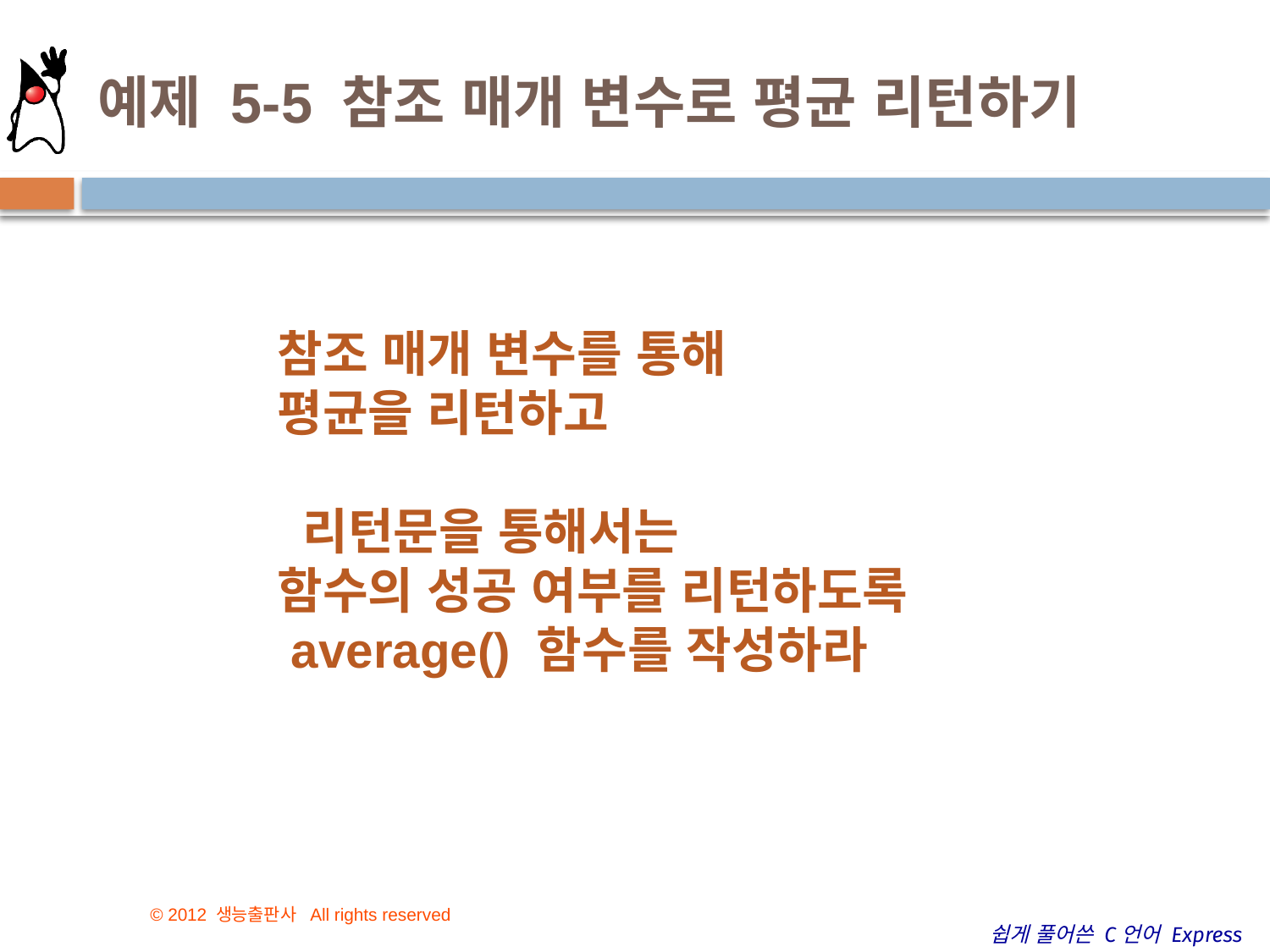

# 예제 5-5 참조 매개 변수로 평균 리턴하기

참조 매개 변수를 통해
평균을 리턴하고

 리턴문을 통해서는
함수의 성공 여부를 리턴하도록
 average() 함수를 작성하라